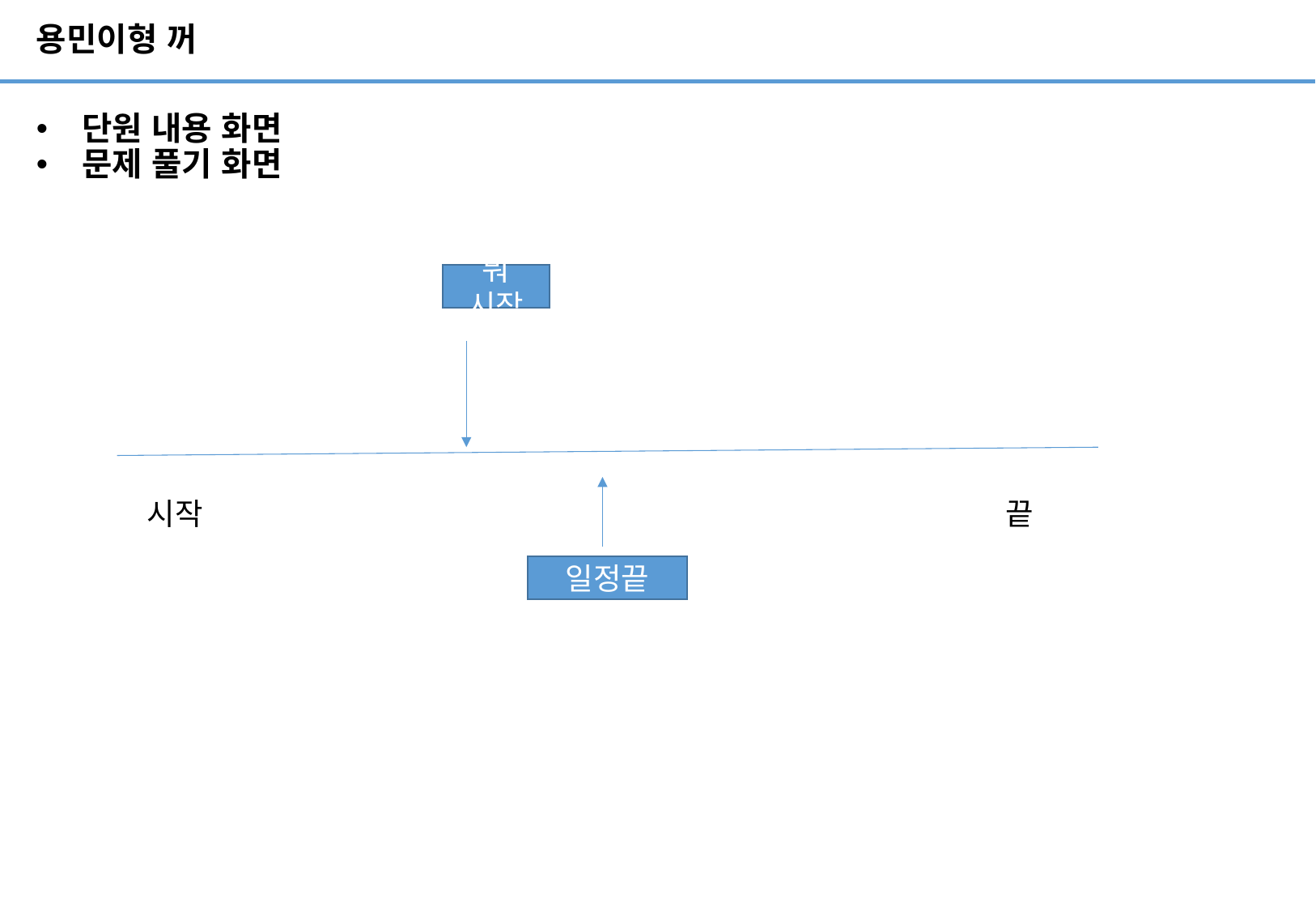

# 용민이형 꺼

단원 내용 화면
문제 풀기 화면
뭐 시작
시작
끝
일정끝